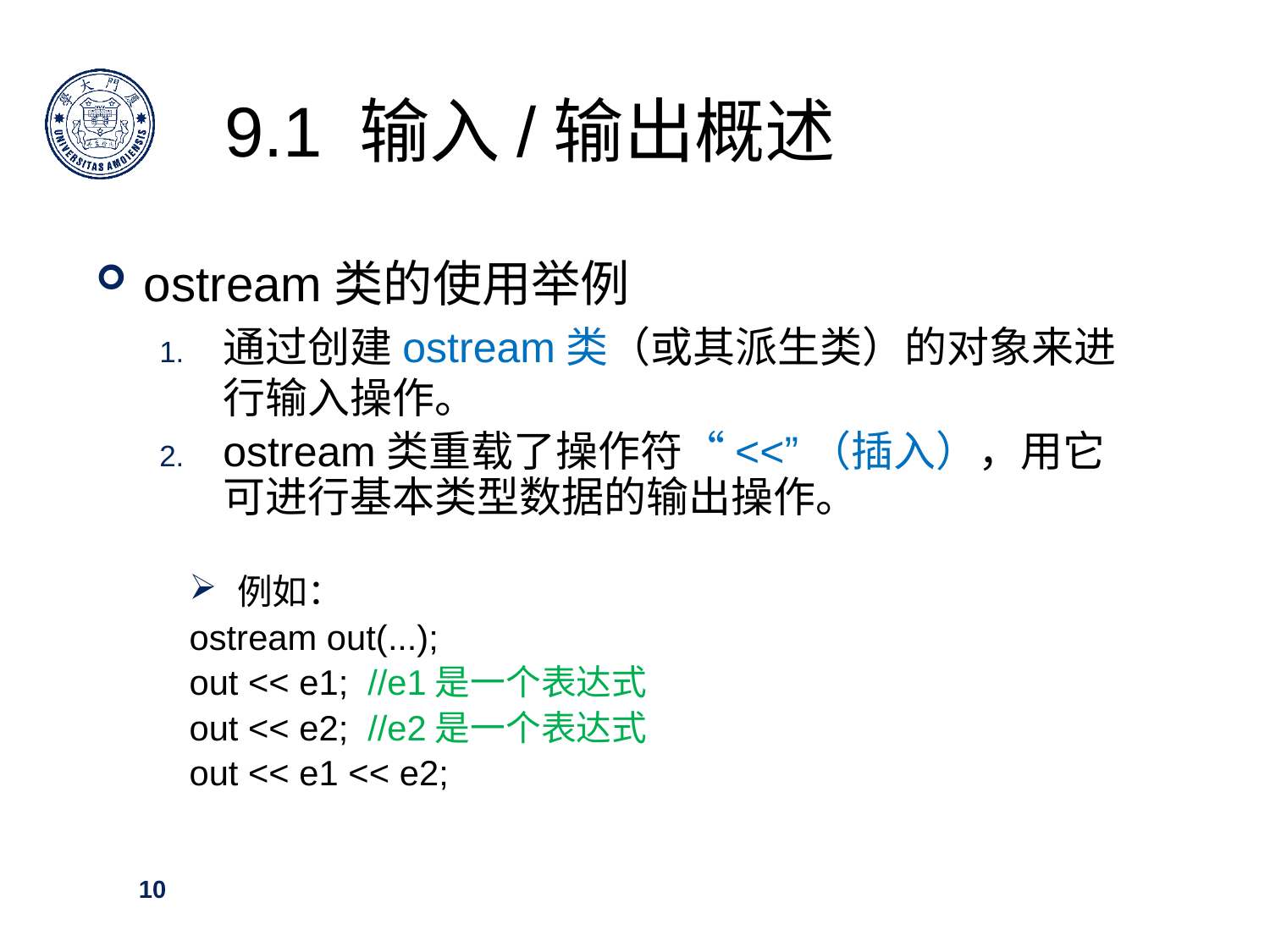

9.1 输入/输出概述
ostream类的使用举例
通过创建ostream类（或其派生类）的对象来进行输入操作。
ostream类重载了操作符“<<”（插入），用它可进行基本类型数据的输出操作。

 例如：
ostream out(...);
out << e1;  //e1是一个表达式
out << e2;  //e2是一个表达式
out << e1 << e2;
10